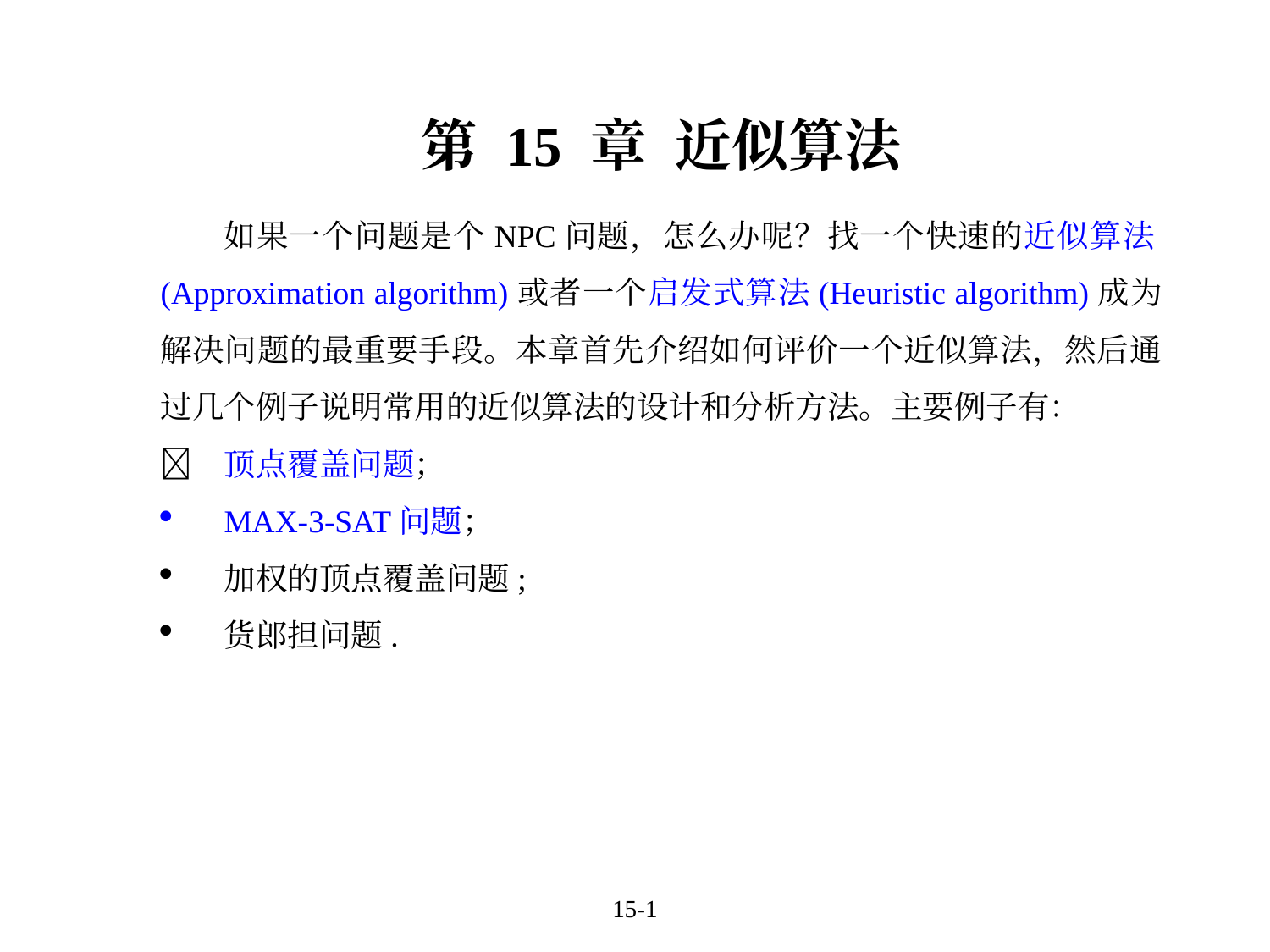

# 第 15 章	近似算法
如果一个问题是个NPC问题，怎么办呢？找一个快速的近似算法(Approximation algorithm)或者一个启发式算法(Heuristic algorithm)成为解决问题的最重要手段。本章首先介绍如何评价一个近似算法，然后通过几个例子说明常用的近似算法的设计和分析方法。主要例子有：
•	顶点覆盖问题；
MAX-3-SAT问题；
加权的顶点覆盖问题;
货郎担问题.

15-1